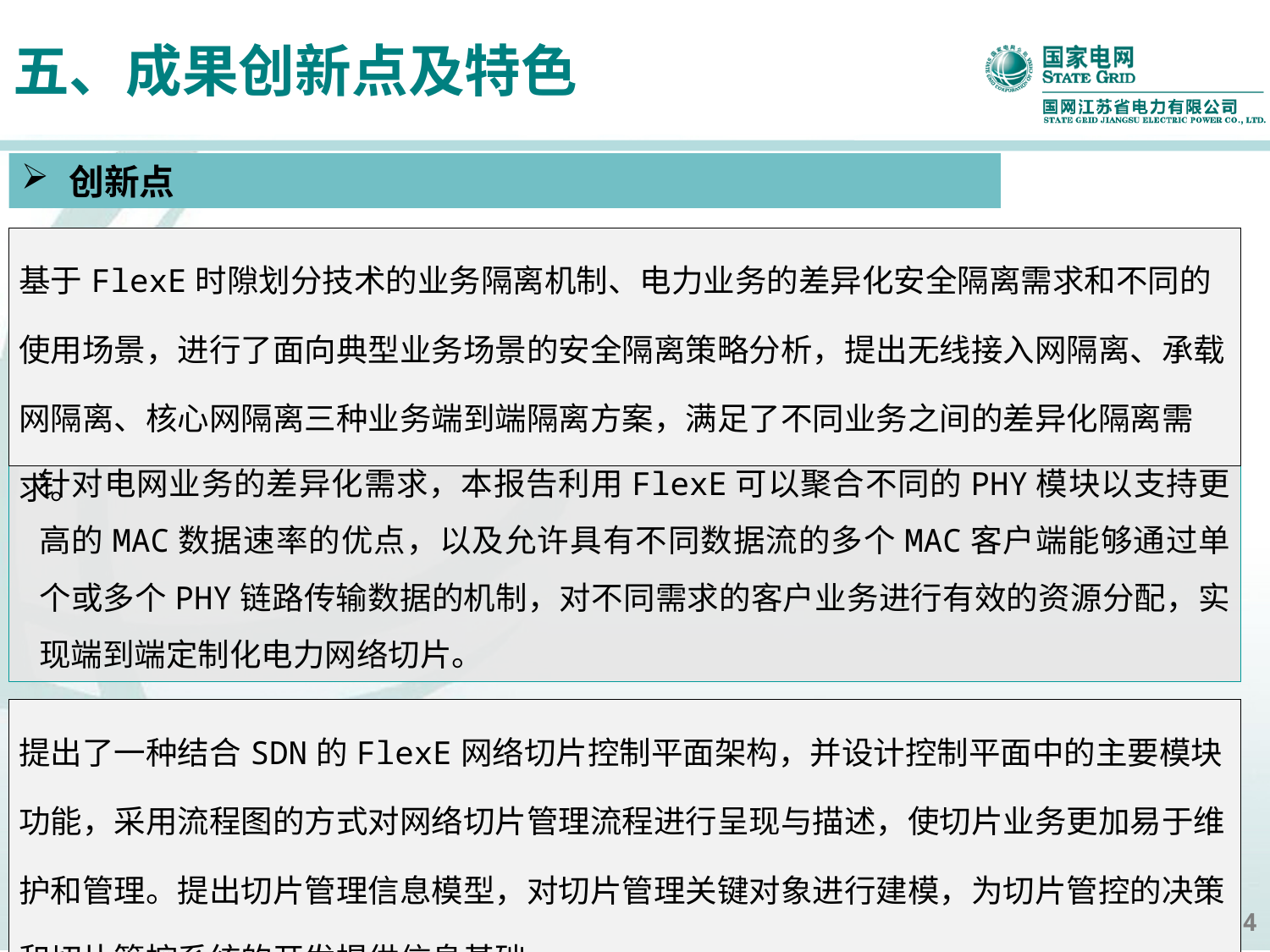

# 五、成果创新点及特色

创新点
| 基于FlexE时隙划分技术的业务隔离机制、电力业务的差异化安全隔离需求和不同的使用场景，进行了面向典型业务场景的安全隔离策略分析，提出无线接入网隔离、承载网隔离、核心网隔离三种业务端到端隔离方案，满足了不同业务之间的差异化隔离需求。 |
| --- |
针对电网业务的差异化需求，本报告利用FlexE可以聚合不同的PHY模块以支持更高的MAC数据速率的优点，以及允许具有不同数据流的多个MAC客户端能够通过单个或多个PHY链路传输数据的机制，对不同需求的客户业务进行有效的资源分配，实现端到端定制化电力网络切片。
| 提出了一种结合SDN的FlexE网络切片控制平面架构，并设计控制平面中的主要模块功能，采用流程图的方式对网络切片管理流程进行呈现与描述，使切片业务更加易于维护和管理。提出切片管理信息模型，对切片管理关键对象进行建模，为切片管控的决策和切片管控系统的开发提供信息基础。 |
| --- |
4